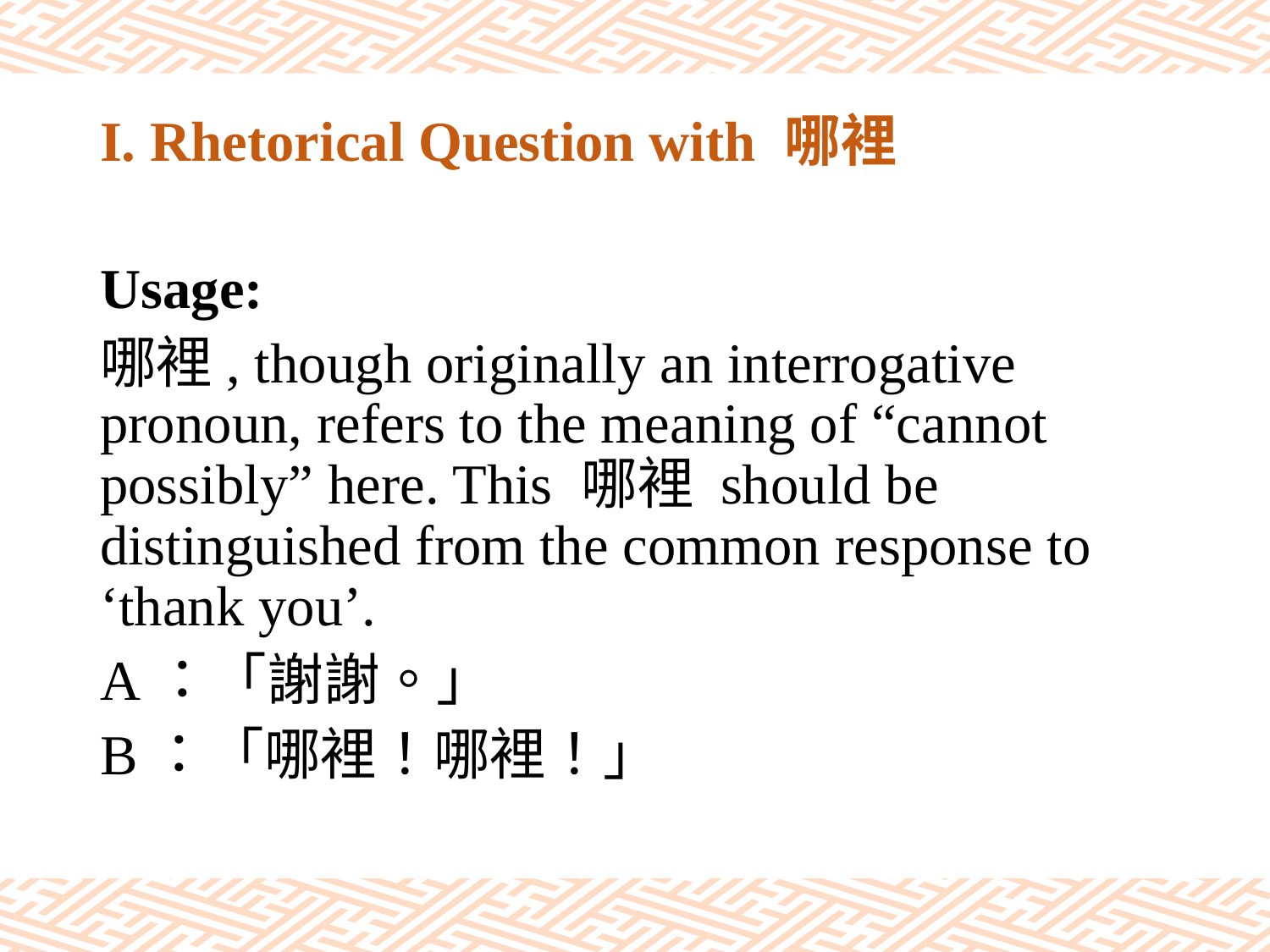

# I. Rhetorical Question with 哪裡
Usage:
哪裡, though originally an interrogative pronoun, refers to the meaning of “cannot possibly” here. This 哪裡 should be distinguished from the common response to ‘thank you’.
A：「謝謝。」
B：「哪裡！哪裡！」